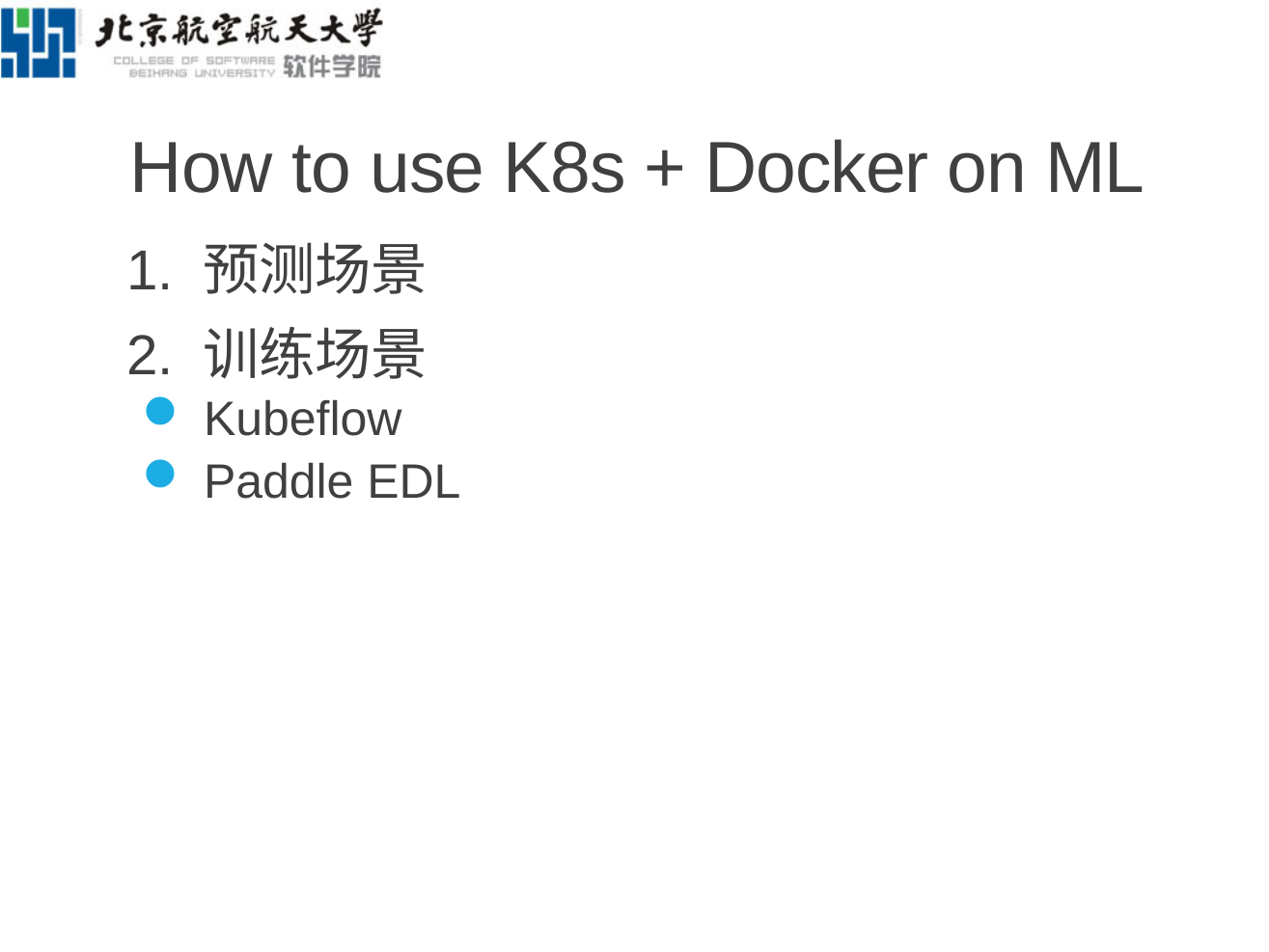

# How to use K8s + Docker on ML
1. 预测场景
2. 训练场景
 Kubeflow
 Paddle EDL